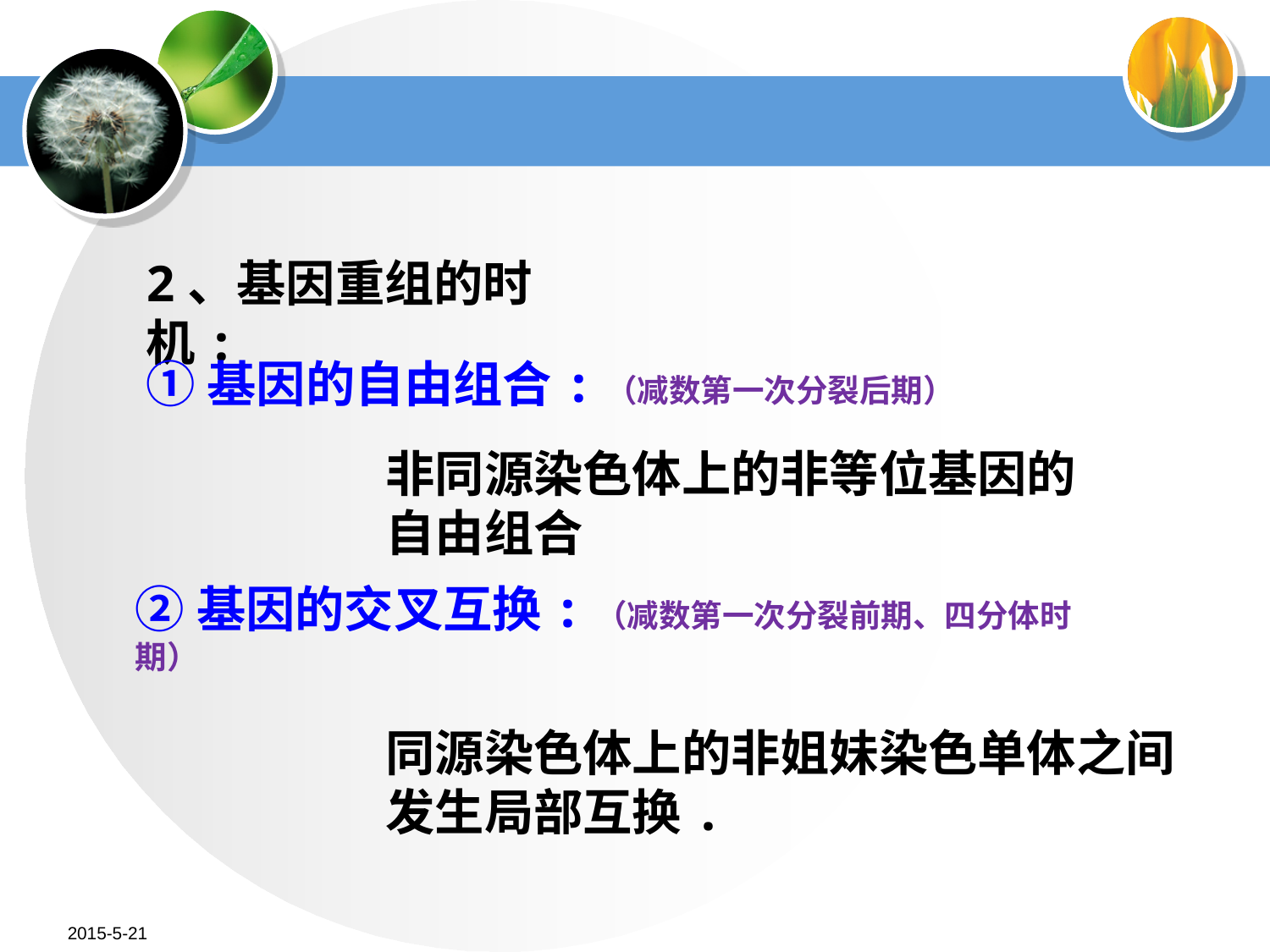

2、基因重组的时机:
①基因的自由组合:（减数第一次分裂后期）
非同源染色体上的非等位基因的
自由组合
②基因的交叉互换:（减数第一次分裂前期、四分体时期）

同源染色体上的非姐妹染色单体之间
发生局部互换.
2015-5-21